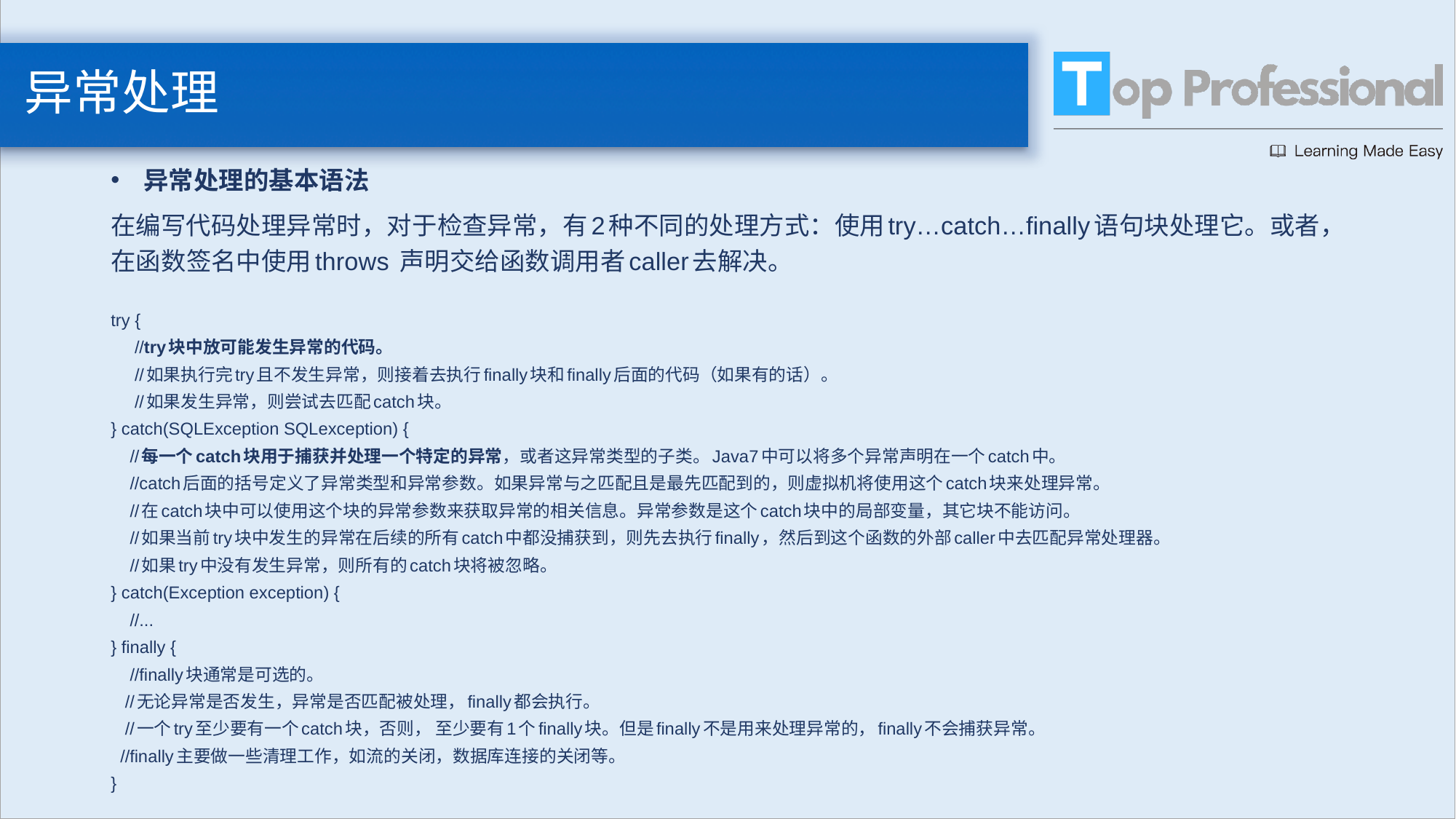

# 异常处理
异常处理的基本语法
在编写代码处理异常时，对于检查异常，有2种不同的处理方式：使用try…catch…finally语句块处理它。或者，在函数签名中使用throws 声明交给函数调用者caller去解决。

try {
     //try块中放可能发生异常的代码。
     //如果执行完try且不发生异常，则接着去执行finally块和finally后面的代码（如果有的话）。
     //如果发生异常，则尝试去匹配catch块。
} catch(SQLException SQLexception) {
    //每一个catch块用于捕获并处理一个特定的异常，或者这异常类型的子类。Java7中可以将多个异常声明在一个catch中。
    //catch后面的括号定义了异常类型和异常参数。如果异常与之匹配且是最先匹配到的，则虚拟机将使用这个catch块来处理异常。
    //在catch块中可以使用这个块的异常参数来获取异常的相关信息。异常参数是这个catch块中的局部变量，其它块不能访问。
    //如果当前try块中发生的异常在后续的所有catch中都没捕获到，则先去执行finally，然后到这个函数的外部caller中去匹配异常处理器。
    //如果try中没有发生异常，则所有的catch块将被忽略。
} catch(Exception exception) {
    //...
} finally {
    //finally块通常是可选的。
   //无论异常是否发生，异常是否匹配被处理，finally都会执行。
   //一个try至少要有一个catch块，否则， 至少要有1个finally块。但是finally不是用来处理异常的，finally不会捕获异常。
  //finally主要做一些清理工作，如流的关闭，数据库连接的关闭等。
}